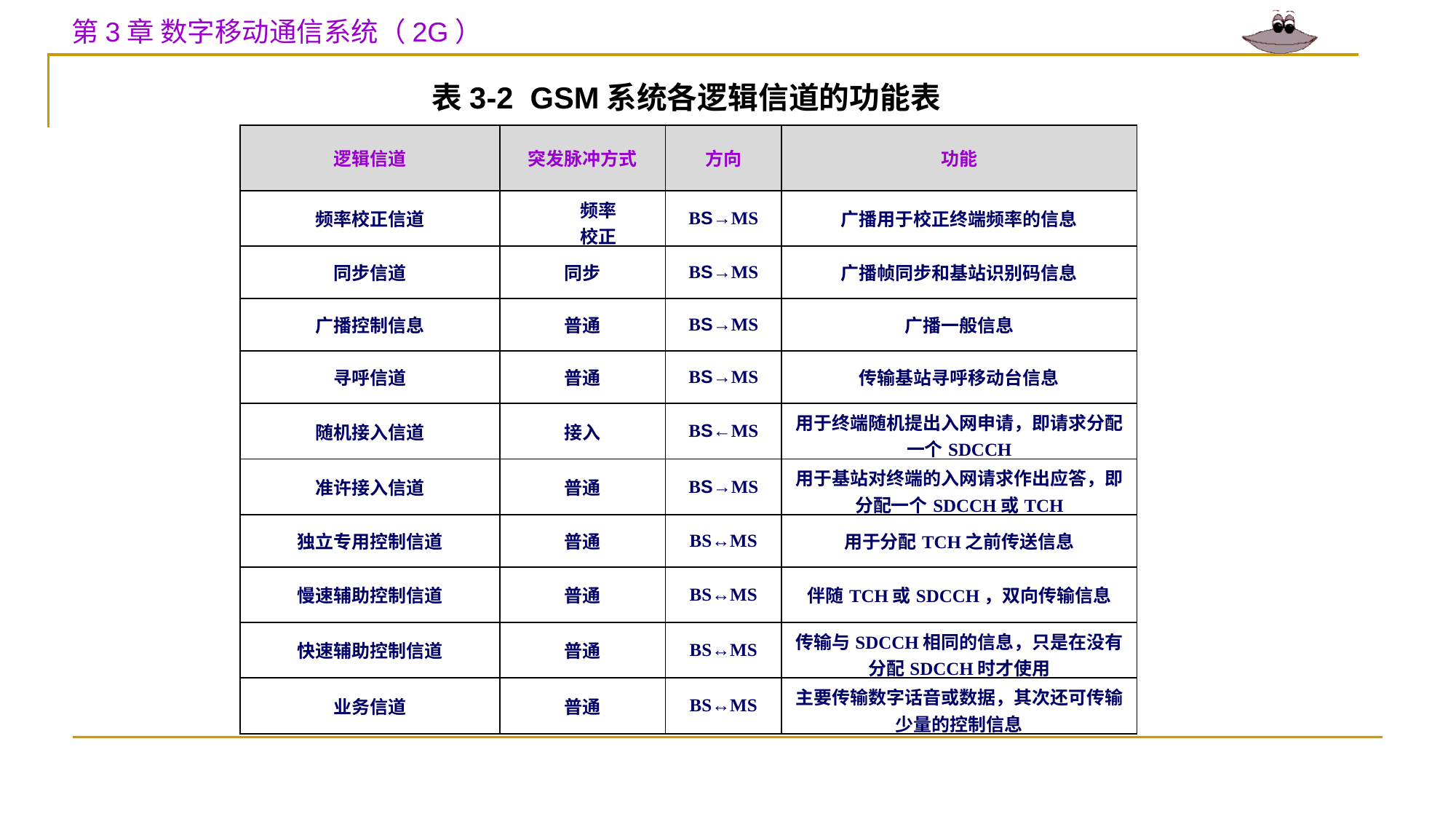

表3-2  GSM系统各逻辑信道的功能表
| 逻辑信道 | 突发脉冲方式 | 方向 | 功能 |
| --- | --- | --- | --- |
| 频率校正信道 | 频率 校正 | BS→MS | 广播用于校正终端频率的信息 |
| 同步信道 | 同步 | BS→MS | 广播帧同步和基站识别码信息 |
| 广播控制信息 | 普通 | BS→MS | 广播一般信息 |
| 寻呼信道 | 普通 | BS→MS | 传输基站寻呼移动台信息 |
| 随机接入信道 | 接入 | BS←MS | 用于终端随机提出入网申请，即请求分配一个SDCCH |
| 准许接入信道 | 普通 | BS→MS | 用于基站对终端的入网请求作出应答，即分配一个SDCCH或TCH |
| 独立专用控制信道 | 普通 | BS↔MS | 用于分配TCH之前传送信息 |
| 慢速辅助控制信道 | 普通 | BS↔MS | 伴随TCH或SDCCH，双向传输信息 |
| 快速辅助控制信道 | 普通 | BS↔MS | 传输与SDCCH相同的信息，只是在没有分配SDCCH时才使用 |
| 业务信道 | 普通 | BS↔MS | 主要传输数字话音或数据，其次还可传输少量的控制信息 |